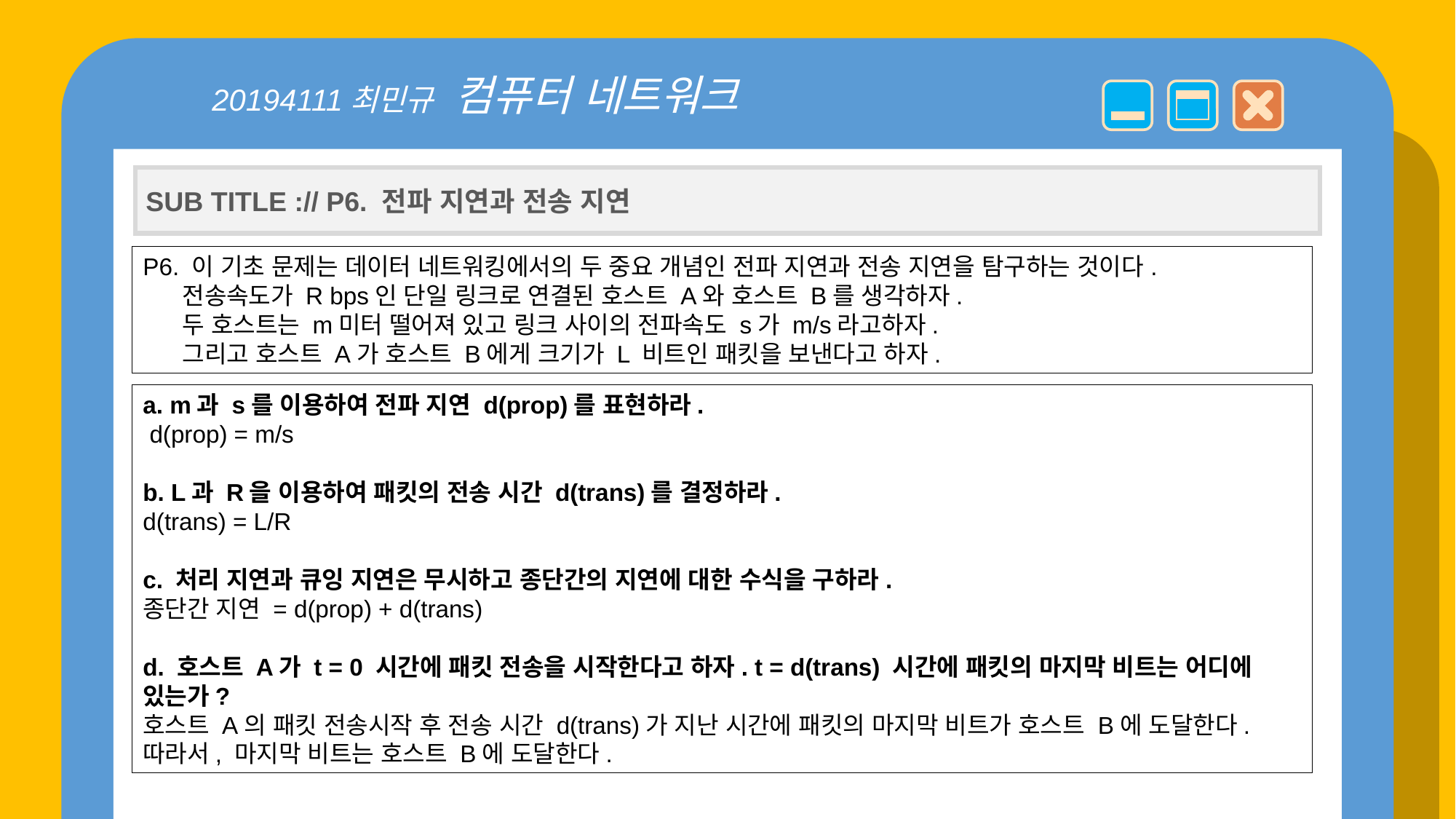

20194111최민규  컴퓨터 네트워크

SUB TITLE :// P6. 전파 지연과 전송 지연
P6. 이 기초 문제는 데이터 네트워킹에서의 두 중요 개념인 전파 지연과 전송 지연을 탐구하는 것이다.
     전송속도가 R bps인 단일 링크로 연결된 호스트 A와 호스트 B를 생각하자.
     두 호스트는 m미터 떨어져 있고 링크 사이의 전파속도 s가 m/s라고하자.
     그리고 호스트 A가 호스트 B에게 크기가 L 비트인 패킷을 보낸다고 하자.
a. m과 s를 이용하여 전파 지연 d(prop)를 표현하라.
 d(prop) = m/s

b. L과 R을 이용하여 패킷의 전송 시간 d(trans)를 결정하라.
d(trans) = L/R

c. 처리 지연과 큐잉 지연은 무시하고 종단간의 지연에 대한 수식을 구하라.
종단간 지연 = d(prop) + d(trans)

d. 호스트 A가 t = 0 시간에 패킷 전송을 시작한다고 하자. t = d(trans) 시간에 패킷의 마지막 비트는 어디에 있는가?
호스트 A의 패킷 전송시작 후 전송 시간 d(trans)가 지난 시간에 패킷의 마지막 비트가 호스트 B에 도달한다.
따라서, 마지막 비트는 호스트 B에 도달한다.